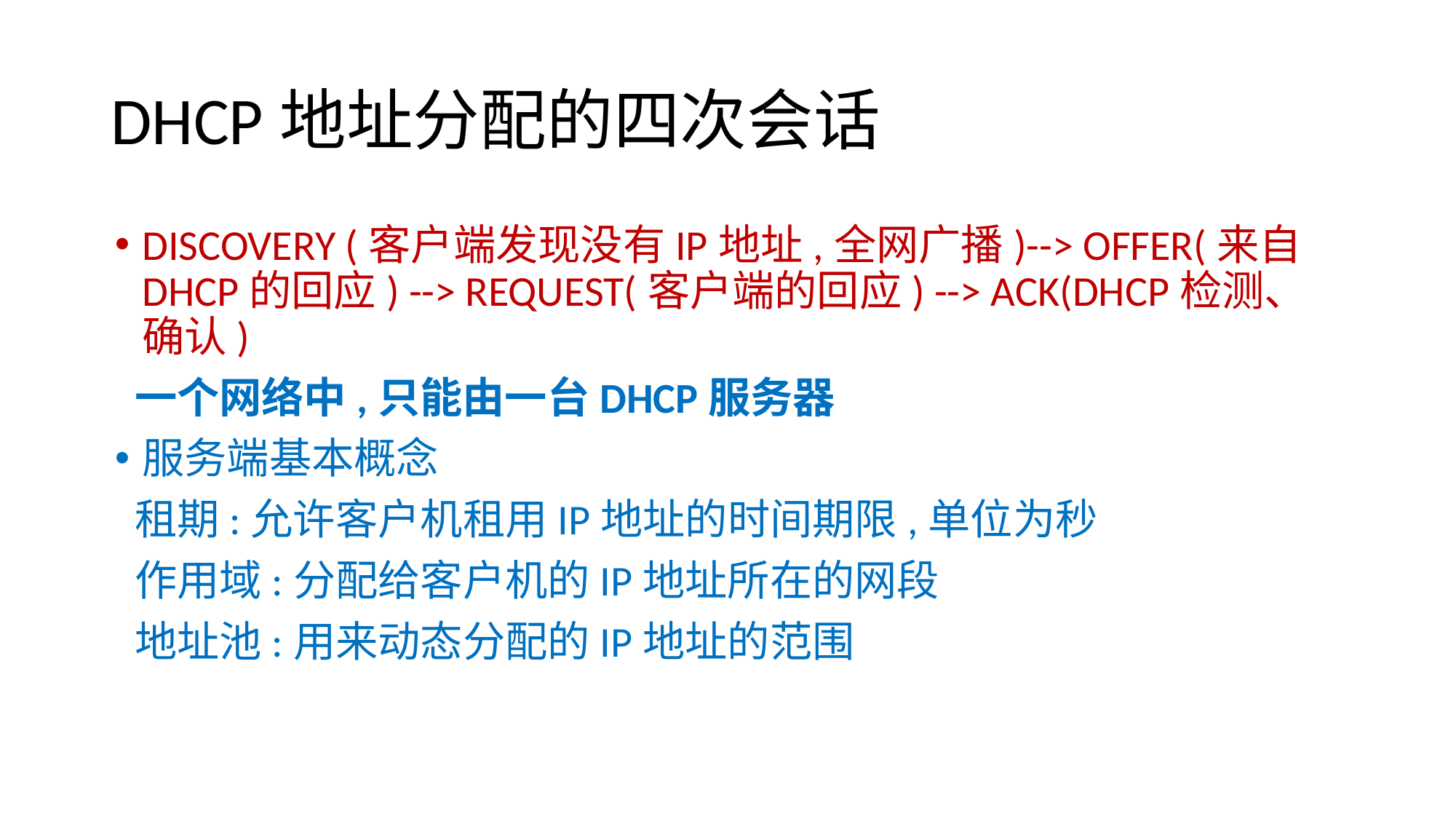

# DHCP地址分配的四次会话
DISCOVERY (客户端发现没有IP地址,全网广播)--> OFFER(来自DHCP的回应) --> REQUEST(客户端的回应) --> ACK(DHCP检测、确认)
 一个网络中,只能由一台DHCP服务器
服务端基本概念
 租期:允许客户机租用IP地址的时间期限,单位为秒
 作用域:分配给客户机的IP地址所在的网段
 地址池:用来动态分配的IP地址的范围